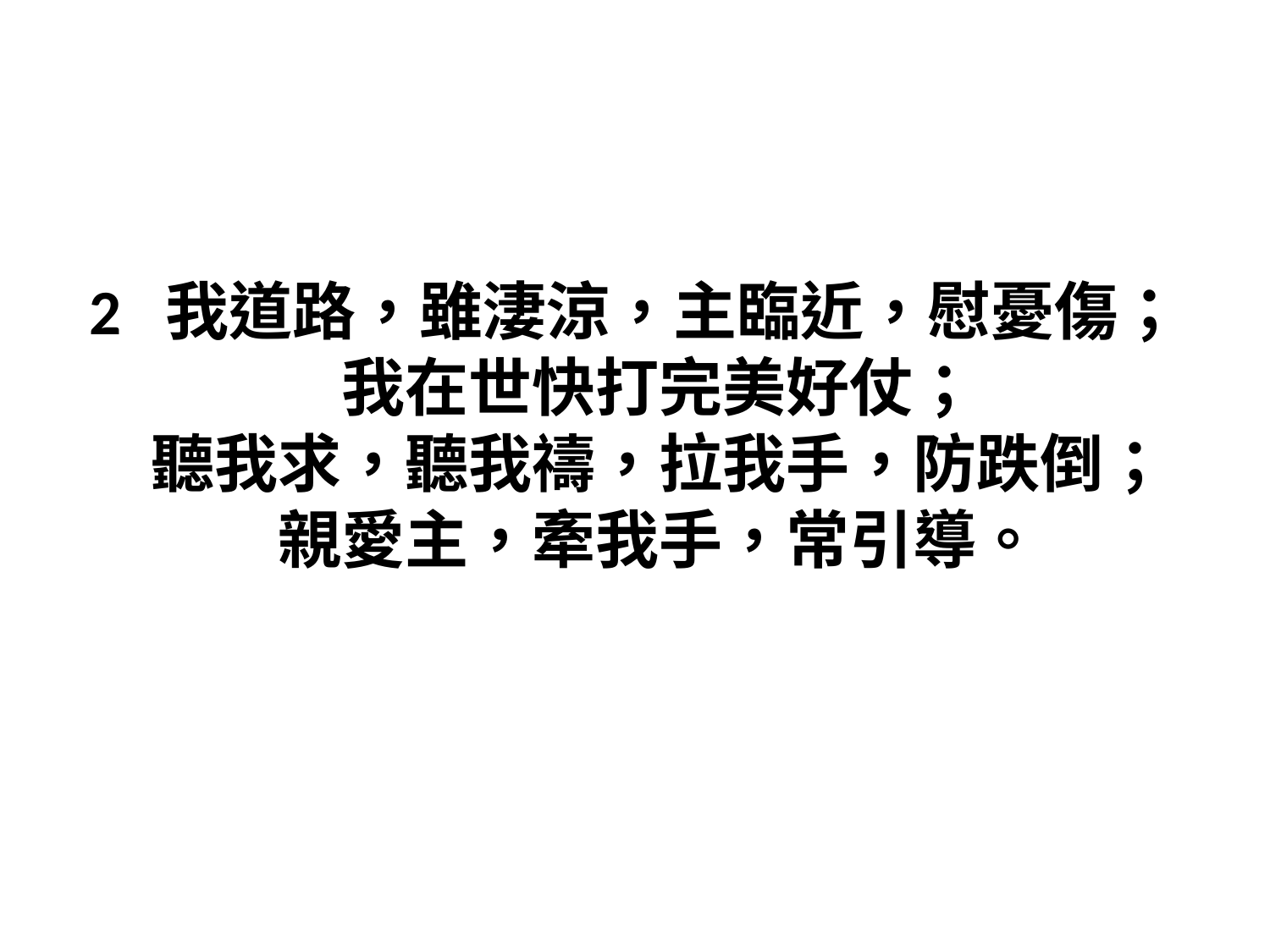

#
2  我道路，雖淒涼，主臨近，慰憂傷；
我在世快打完美好仗；
聽我求，聽我禱，拉我手，防跌倒；
親愛主，牽我手，常引導。